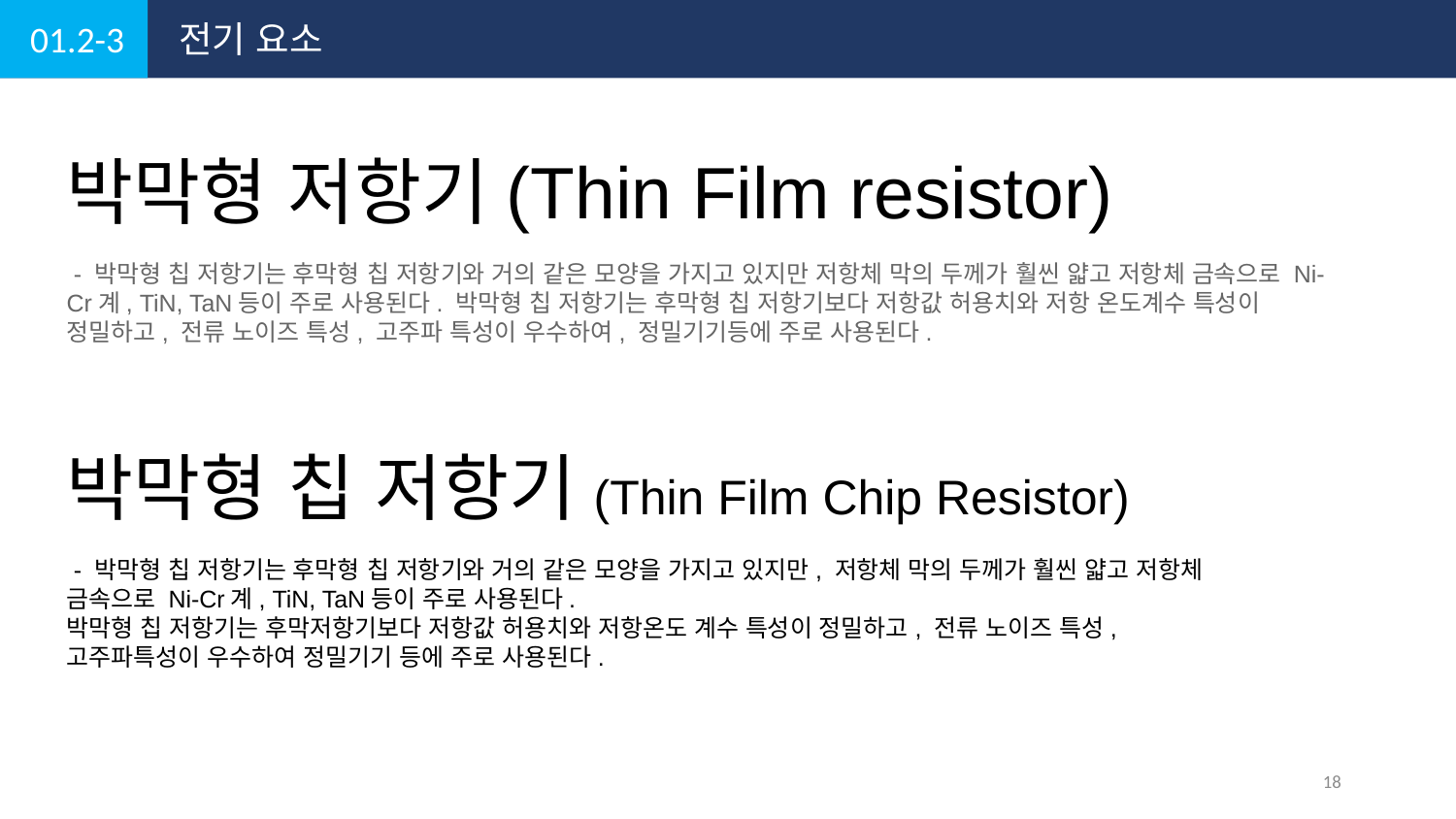

01.2-3
전기 요소
박막형 저항기(Thin Film resistor)
 - 박막형 칩 저항기는 후막형 칩 저항기와 거의 같은 모양을 가지고 있지만 저항체 막의 두께가 훨씬 얇고 저항체 금속으로 Ni-Cr계, TiN, TaN등이 주로 사용된다. 박막형 칩 저항기는 후막형 칩 저항기보다 저항값 허용치와 저항 온도계수 특성이 정밀하고, 전류 노이즈 특성, 고주파 특성이 우수하여, 정밀기기등에 주로 사용된다.
박막형 칩 저항기(Thin Film Chip Resistor)
 - 박막형 칩 저항기는 후막형 칩 저항기와 거의 같은 모양을 가지고 있지만, 저항체 막의 두께가 훨씬 얇고 저항체 금속으로 Ni-Cr계, TiN, TaN등이 주로 사용된다.
박막형 칩 저항기는 후막저항기보다 저항값 허용치와 저항온도 계수 특성이 정밀하고, 전류 노이즈 특성, 고주파특성이 우수하여 정밀기기 등에 주로 사용된다.
18